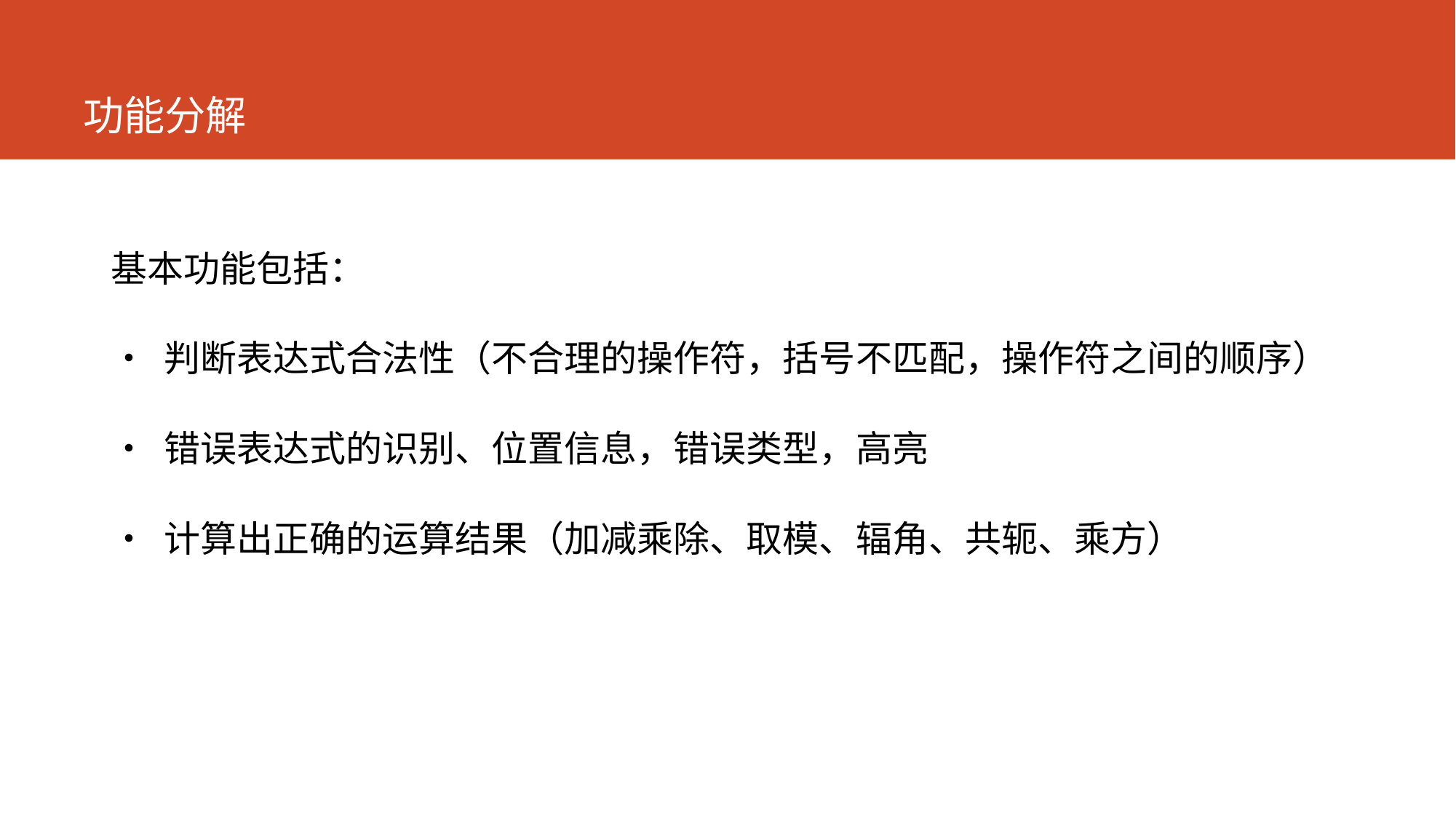

# 功能分解
基本功能包括：
• 判断表达式合法性（不合理的操作符，括号不匹配，操作符之间的顺序）
• 错误表达式的识别、位置信息，错误类型，高亮
• 计算出正确的运算结果（加减乘除、取模、辐角、共轭、乘方）